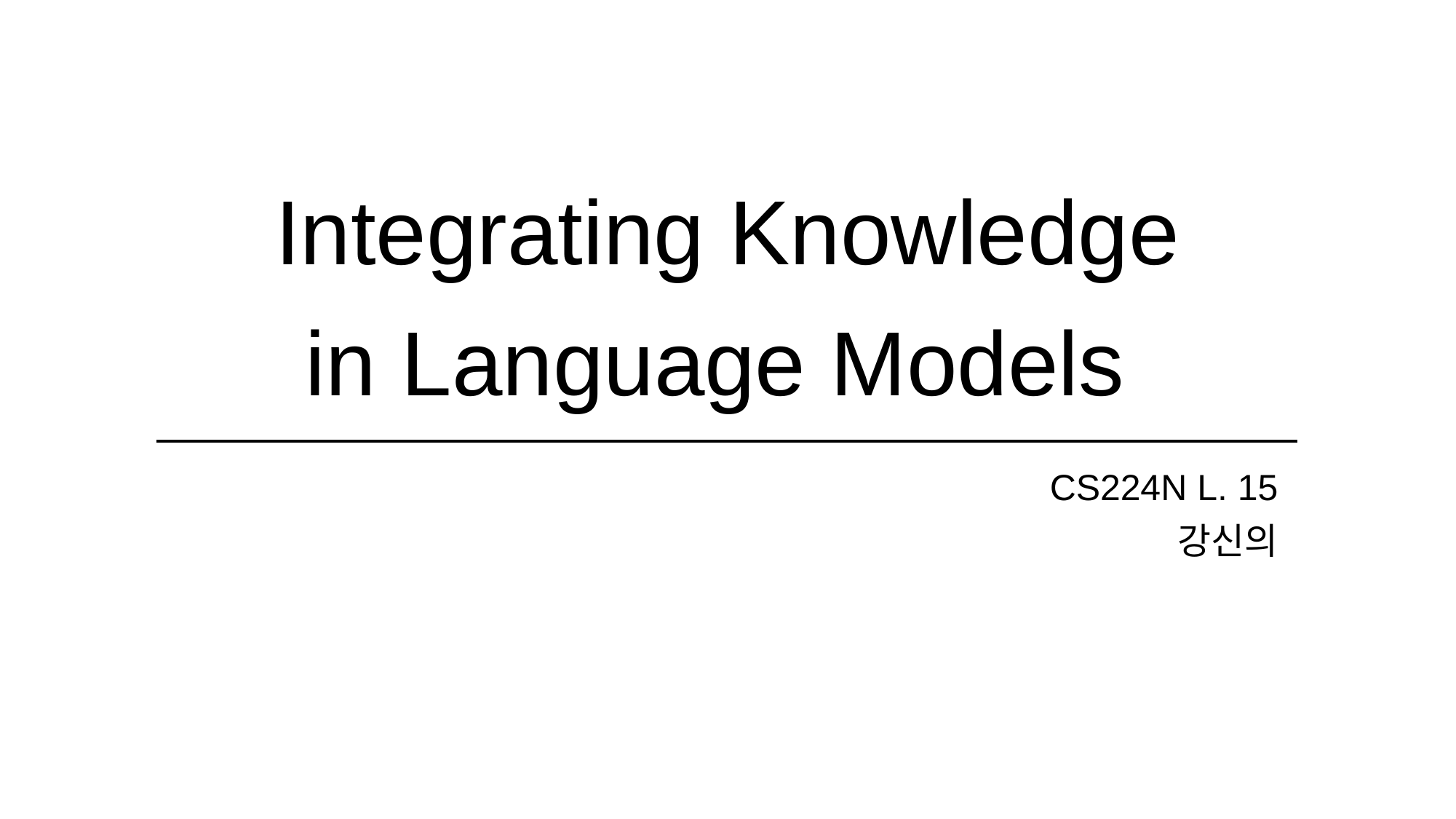

# Integrating Knowledge in Language Models
CS224N L. 15
강신의